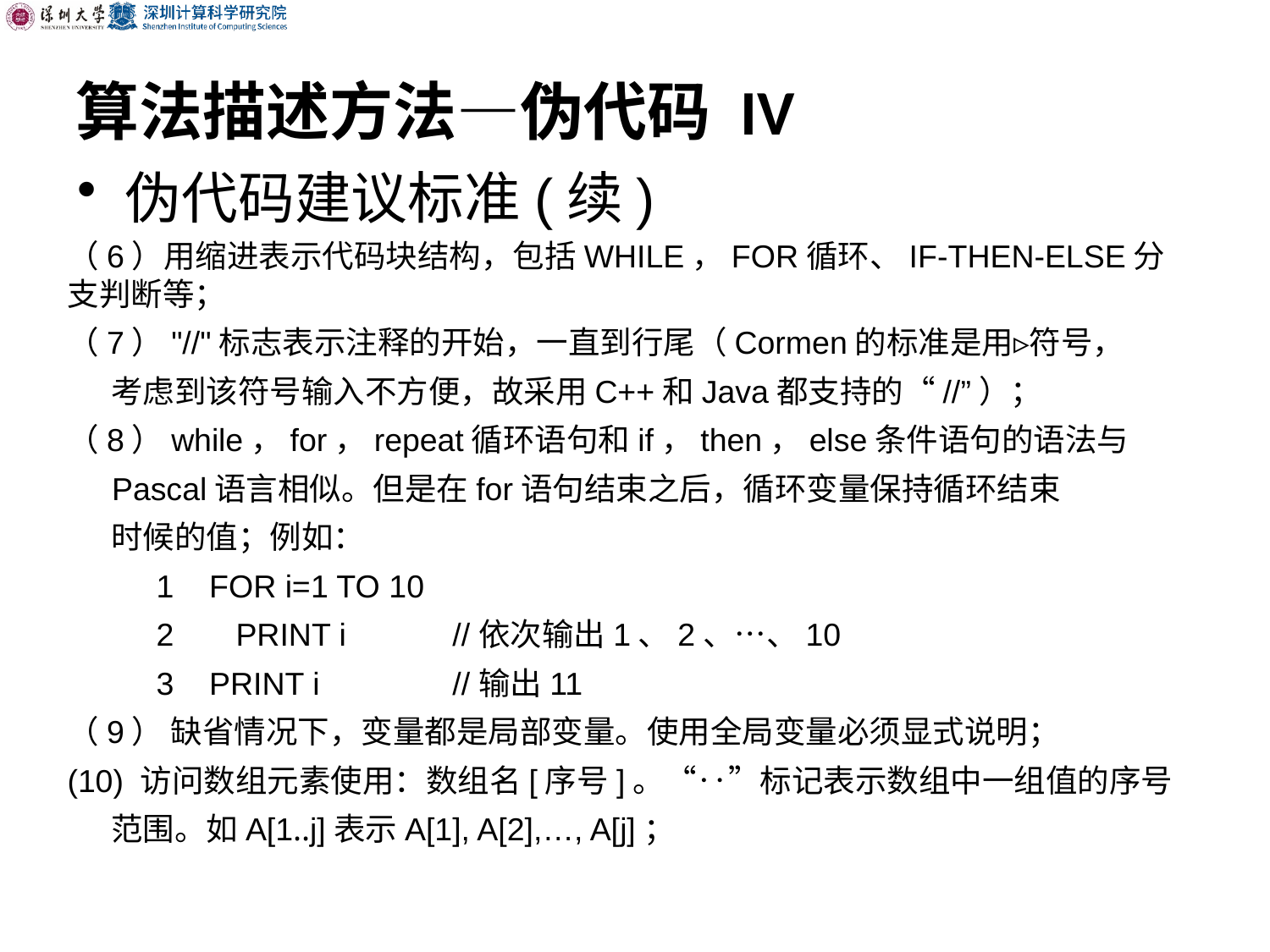

算法描述方法—伪代码 IV
伪代码建议标准(续)
（6）用缩进表示代码块结构，包括WHILE，FOR循环、IF-THEN-ELSE分支判断等；
（7）"//"标志表示注释的开始，一直到行尾（Cormen的标准是用▹符号，
     考虑到该符号输入不方便，故采用C++和Java都支持的“//”）；
（8）while，for，repeat循环语句和if，then，else条件语句的语法与
     Pascal语言相似。但是在for语句结束之后，循环变量保持循环结束
     时候的值；例如：
          1    FOR i=1 TO 10
          2       PRINT i            //依次输出1、2、…、10
          3    PRINT i               //输出11
（9） 缺省情况下，变量都是局部变量。使用全局变量必须显式说明；
(10) 访问数组元素使用：数组名[序号]。“‥”标记表示数组中一组值的序号
     范围。如A[1‥j]表示A[1], A[2],…, A[j]；